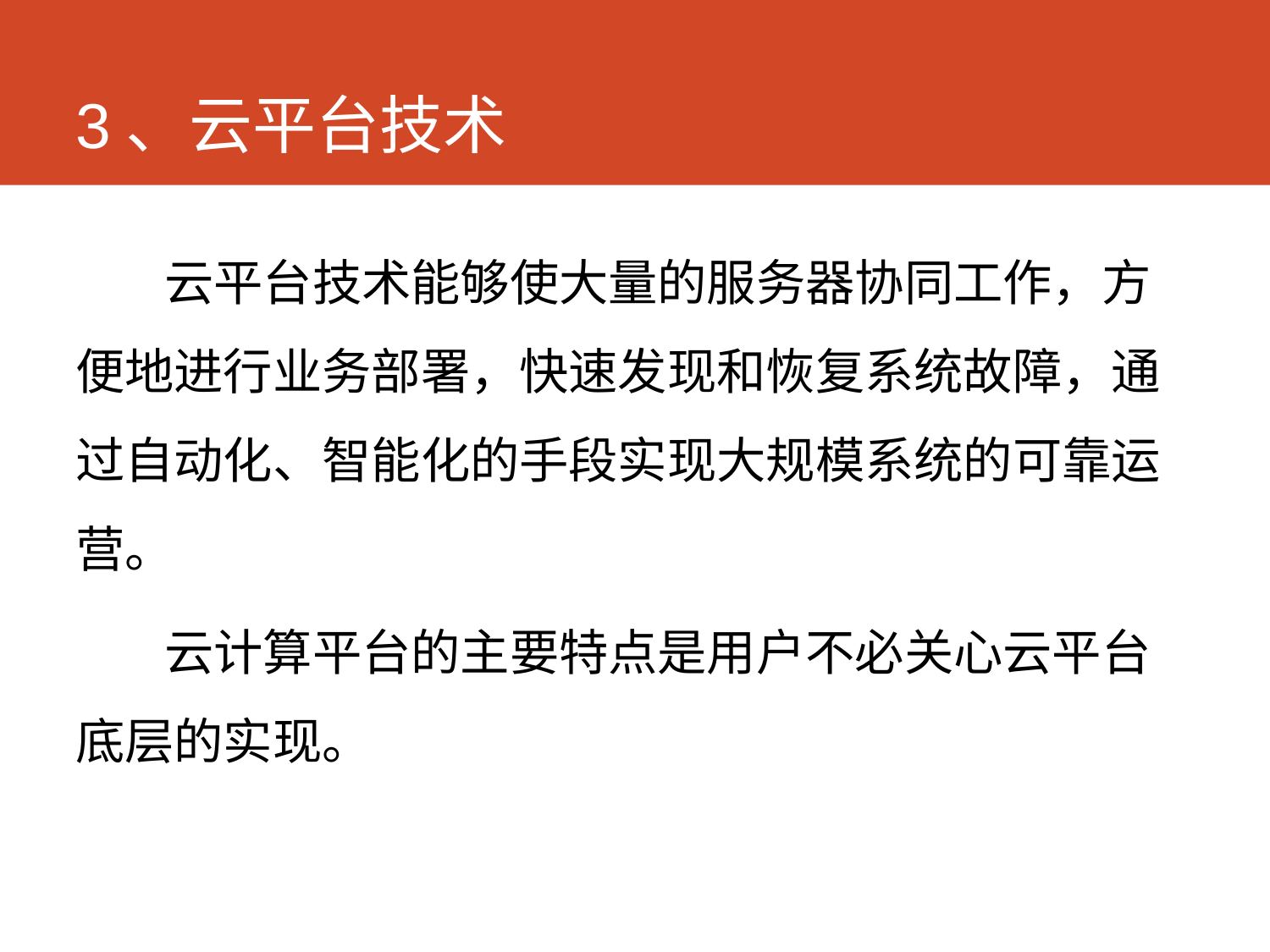

# 3、云平台技术
       云平台技术能够使大量的服务器协同工作，方便地进行业务部署，快速发现和恢复系统故障，通过自动化、智能化的手段实现大规模系统的可靠运营。
       云计算平台的主要特点是用户不必关心云平台底层的实现。